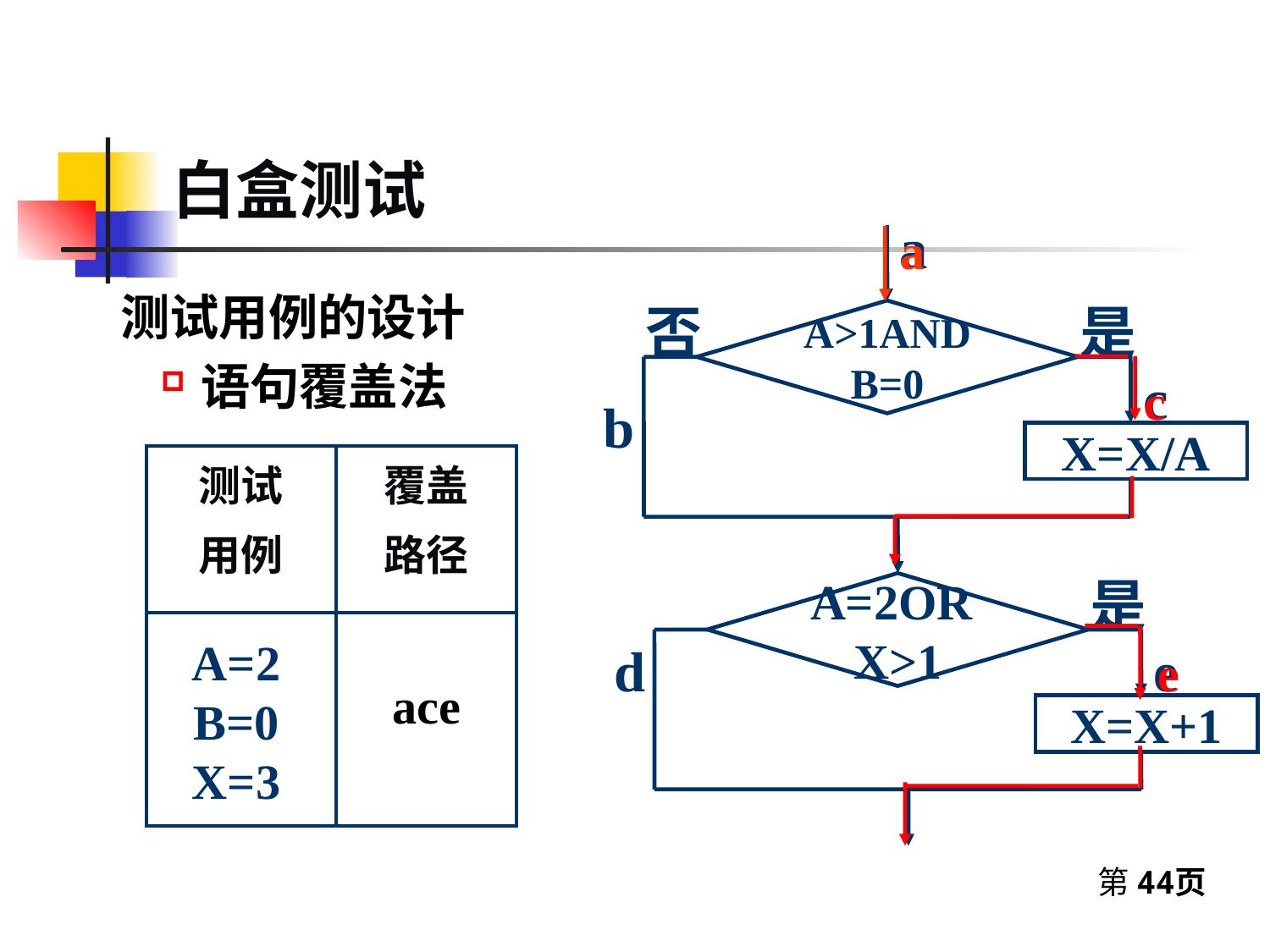

# 白盒测试
a

否
是
A>1AND
B=0

c
b
X=X/A

是
A=2OR
X>1
d

e
X=X+1

a

 测试用例的设计
语句覆盖法

c
| 测试 用例 | 覆盖 路径 |
| --- | --- |
|  |  |

A=2
B=0
X=3

e
ace